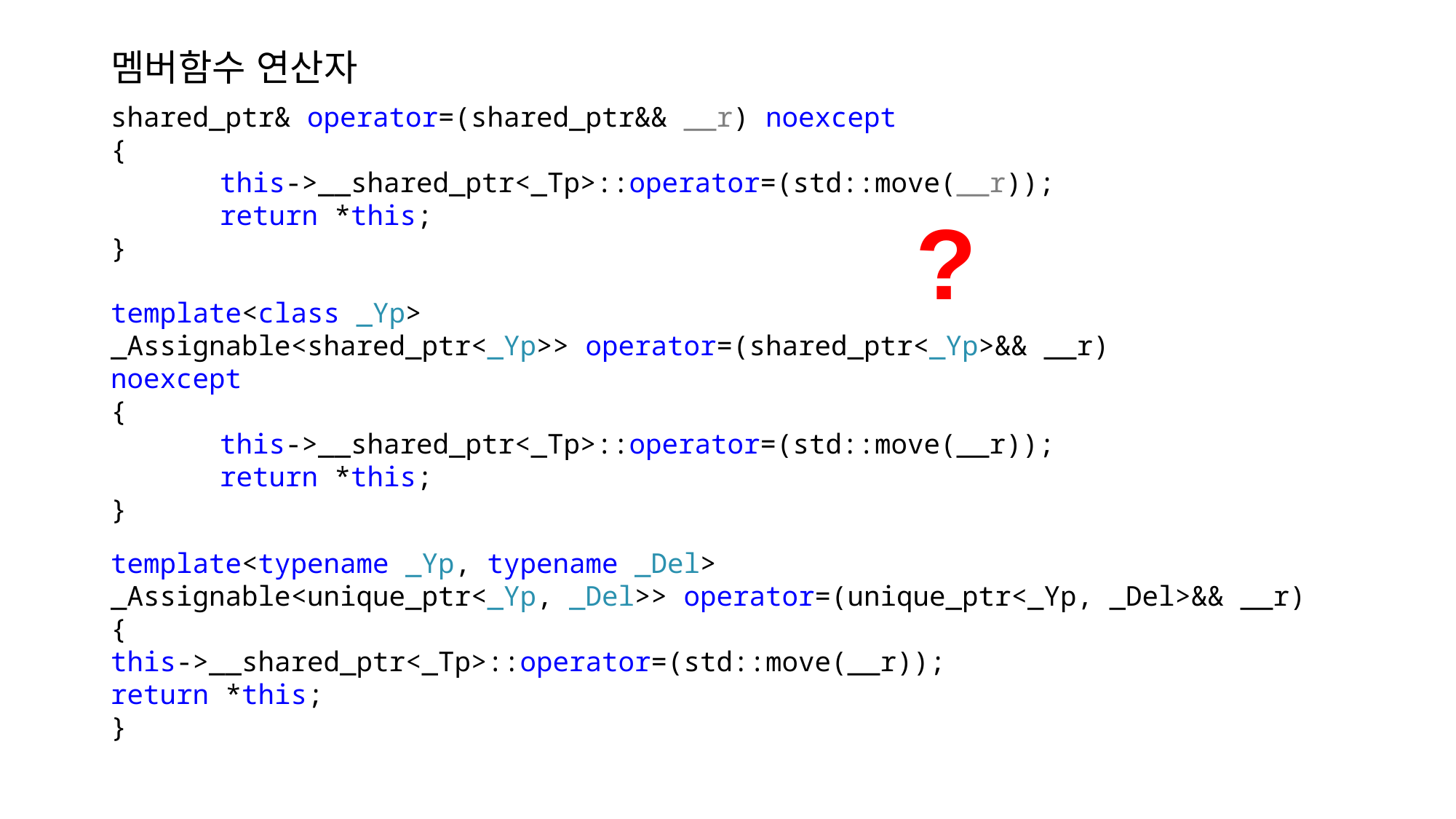

# 멤버함수 연산자
shared_ptr& operator=(shared_ptr&& __r) noexcept
{
	this->__shared_ptr<_Tp>::operator=(std::move(__r));
	return *this;
}
?
template<class _Yp>
_Assignable<shared_ptr<_Yp>> operator=(shared_ptr<_Yp>&& __r) noexcept
{
	this->__shared_ptr<_Tp>::operator=(std::move(__r));
	return *this;
}
template<typename _Yp, typename _Del>
_Assignable<unique_ptr<_Yp, _Del>> operator=(unique_ptr<_Yp, _Del>&& __r)
{
this->__shared_ptr<_Tp>::operator=(std::move(__r));
return *this;
}